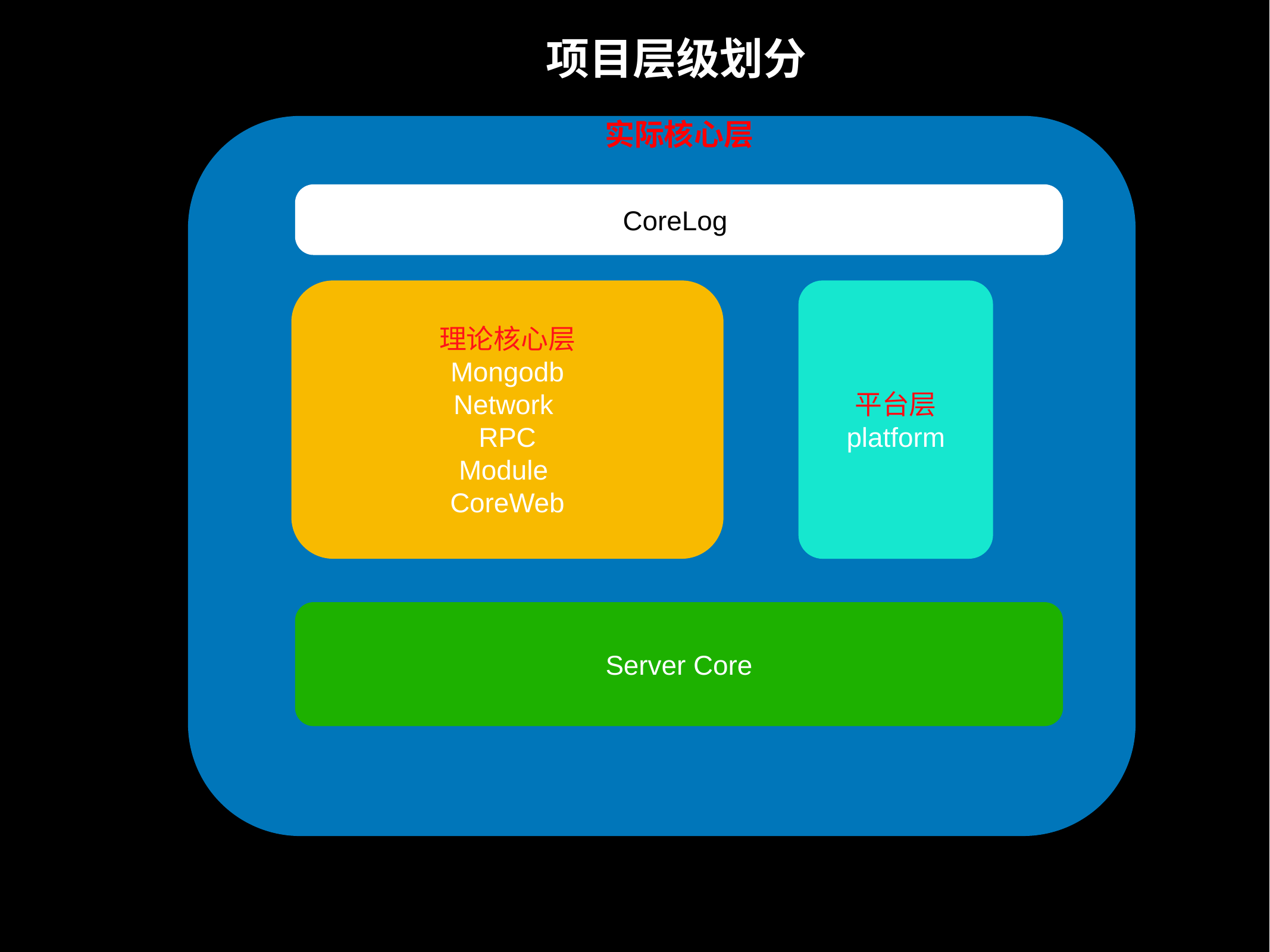

项目层级划分
实际核心层

CoreLog
理论核心层
Mongodb
Network
RPC
Module
CoreWeb
平台层
platform
Server Core